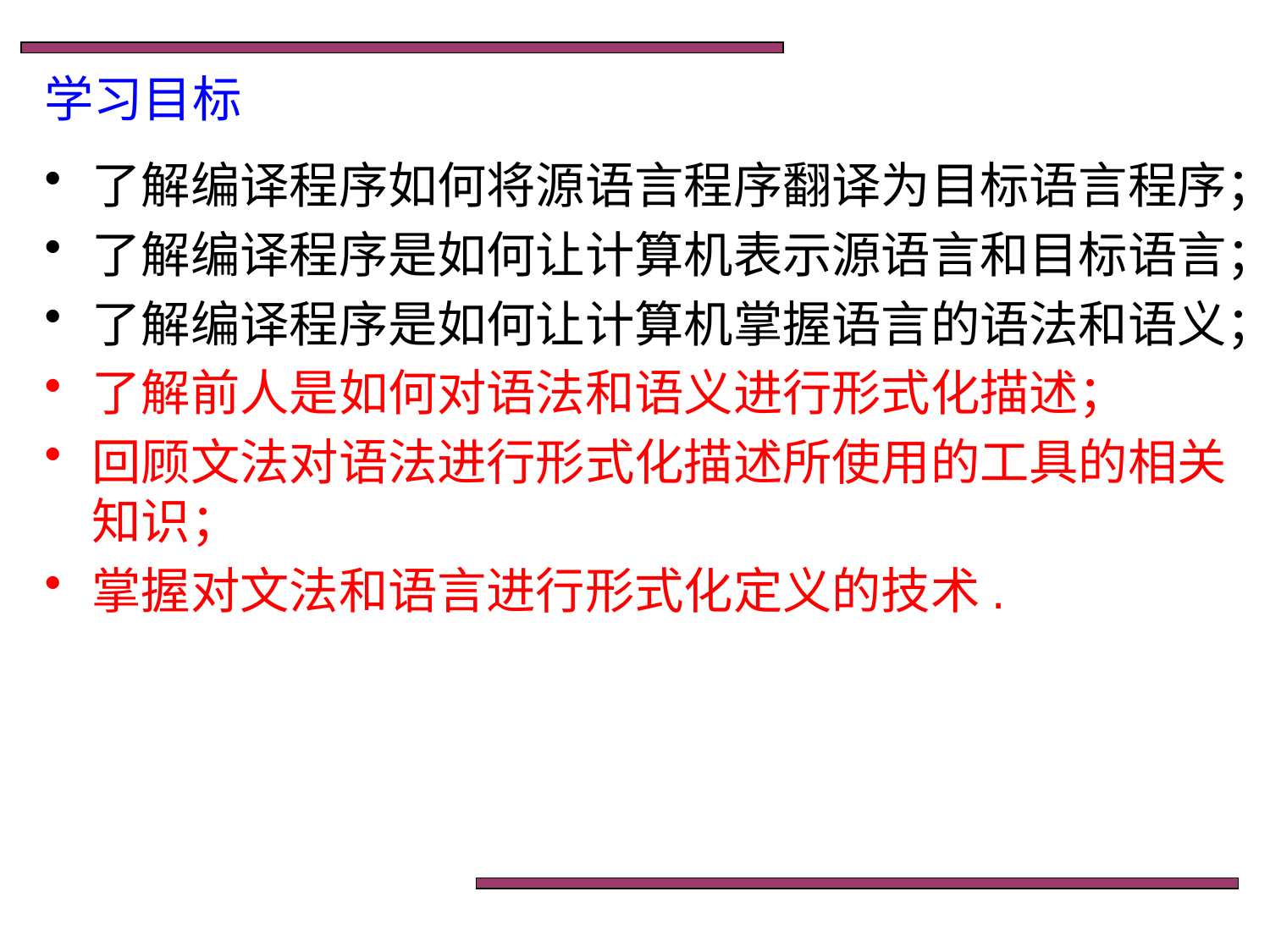

# 学习目标
了解编译程序如何将源语言程序翻译为目标语言程序；
了解编译程序是如何让计算机表示源语言和目标语言；
了解编译程序是如何让计算机掌握语言的语法和语义；
了解前人是如何对语法和语义进行形式化描述；
回顾文法对语法进行形式化描述所使用的工具的相关知识；
掌握对文法和语言进行形式化定义的技术.